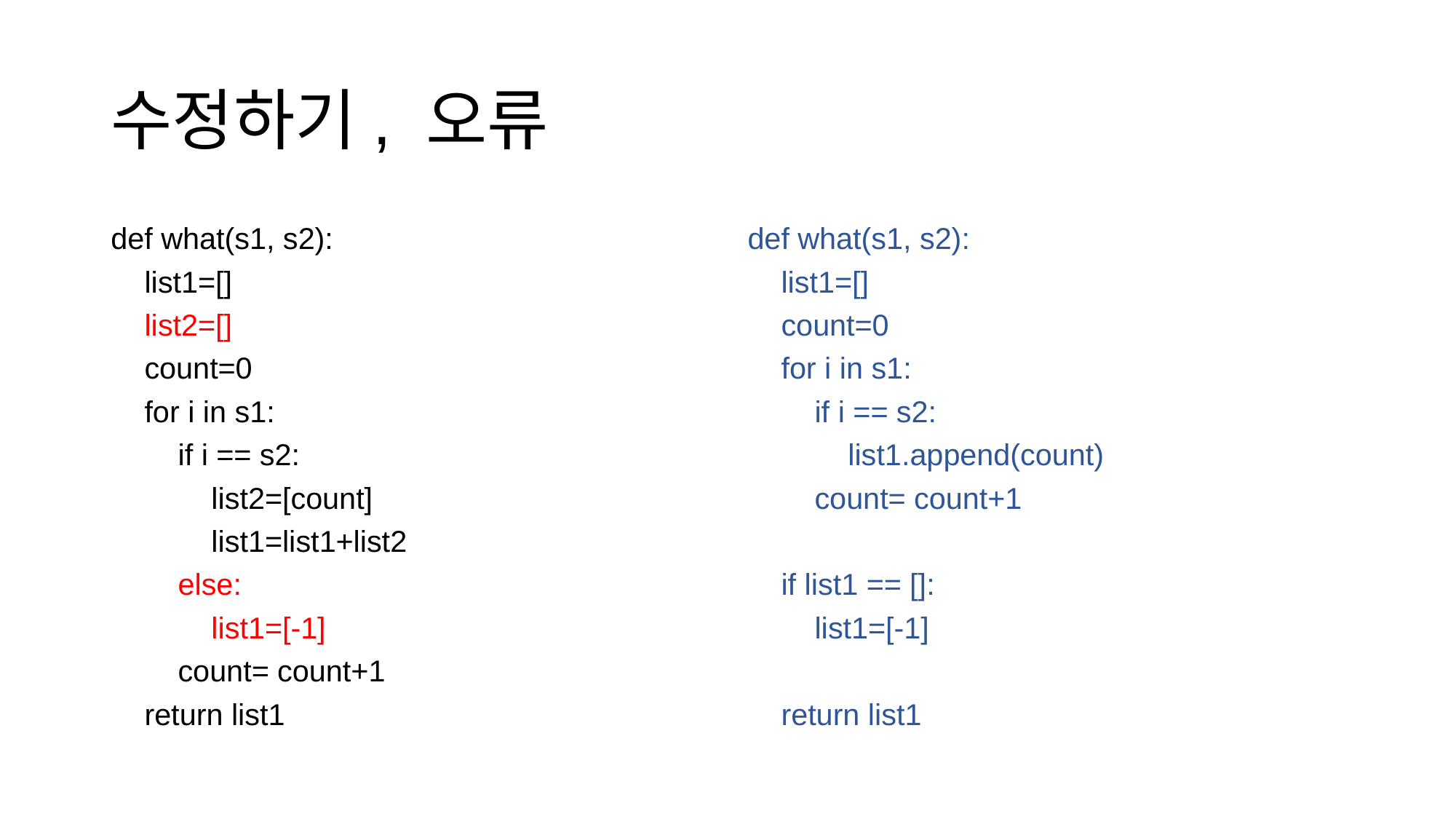

# 수정하기, 오류
def what(s1, s2):
    list1=[]
    list2=[]
    count=0
    for i in s1:
        if i == s2:
            list2=[count]
            list1=list1+list2
        else:
            list1=[-1]
        count= count+1
    return list1

def what(s1, s2):
    list1=[]
    count=0
    for i in s1:
        if i == s2:
            list1.append(count)
        count= count+1

    if list1 == []:
        list1=[-1]

    return list1